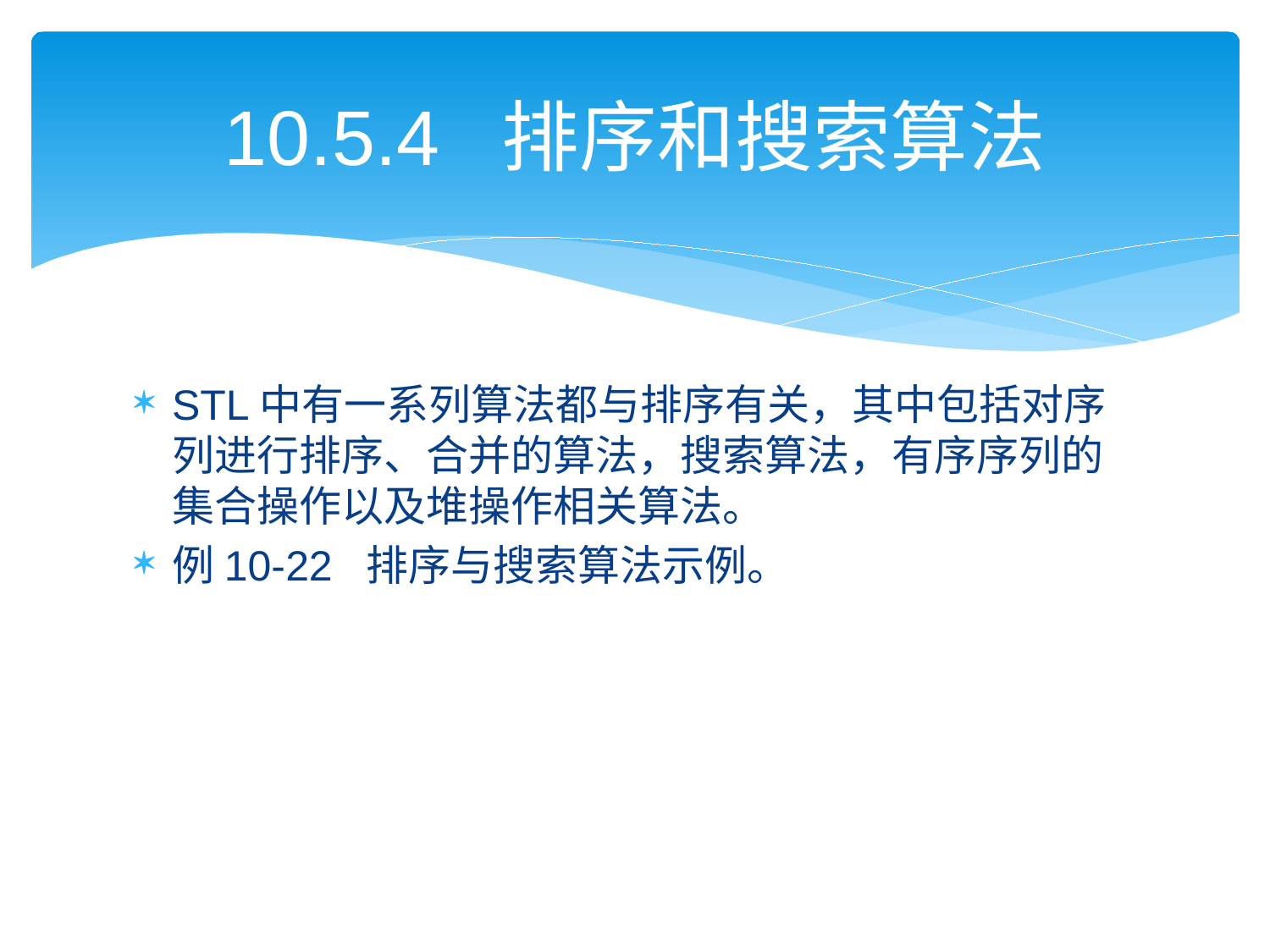

# 10.5.4  排序和搜索算法
STL中有一系列算法都与排序有关，其中包括对序列进行排序、合并的算法，搜索算法，有序序列的集合操作以及堆操作相关算法。
例10-22  排序与搜索算法示例。